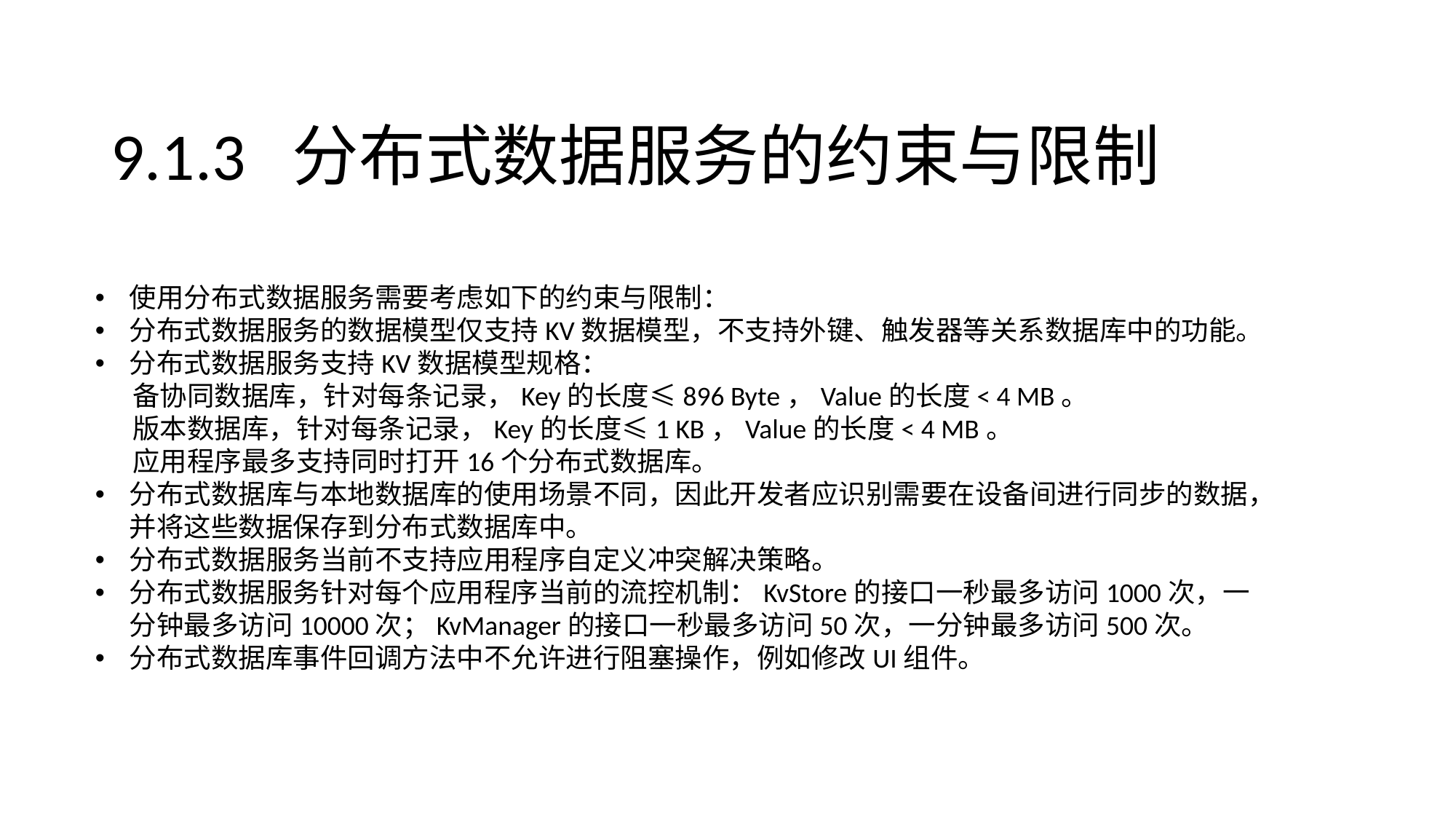

# 9.1.3  分布式数据服务的约束与限制
使用分布式数据服务需要考虑如下的约束与限制：
分布式数据服务的数据模型仅支持KV数据模型，不支持外键、触发器等关系数据库中的功能。
分布式数据服务支持KV数据模型规格：
     备协同数据库，针对每条记录，Key的长度≤896 Byte，Value的长度< 4 MB。
     版本数据库，针对每条记录，Key的长度≤1 KB，Value的长度< 4 MB。
     应用程序最多支持同时打开16个分布式数据库。
分布式数据库与本地数据库的使用场景不同，因此开发者应识别需要在设备间进行同步的数据，并将这些数据保存到分布式数据库中。
分布式数据服务当前不支持应用程序自定义冲突解决策略。
分布式数据服务针对每个应用程序当前的流控机制：KvStore的接口一秒最多访问1000次，一分钟最多访问10000次；KvManager的接口一秒最多访问50次，一分钟最多访问500次。
分布式数据库事件回调方法中不允许进行阻塞操作，例如修改UI组件。